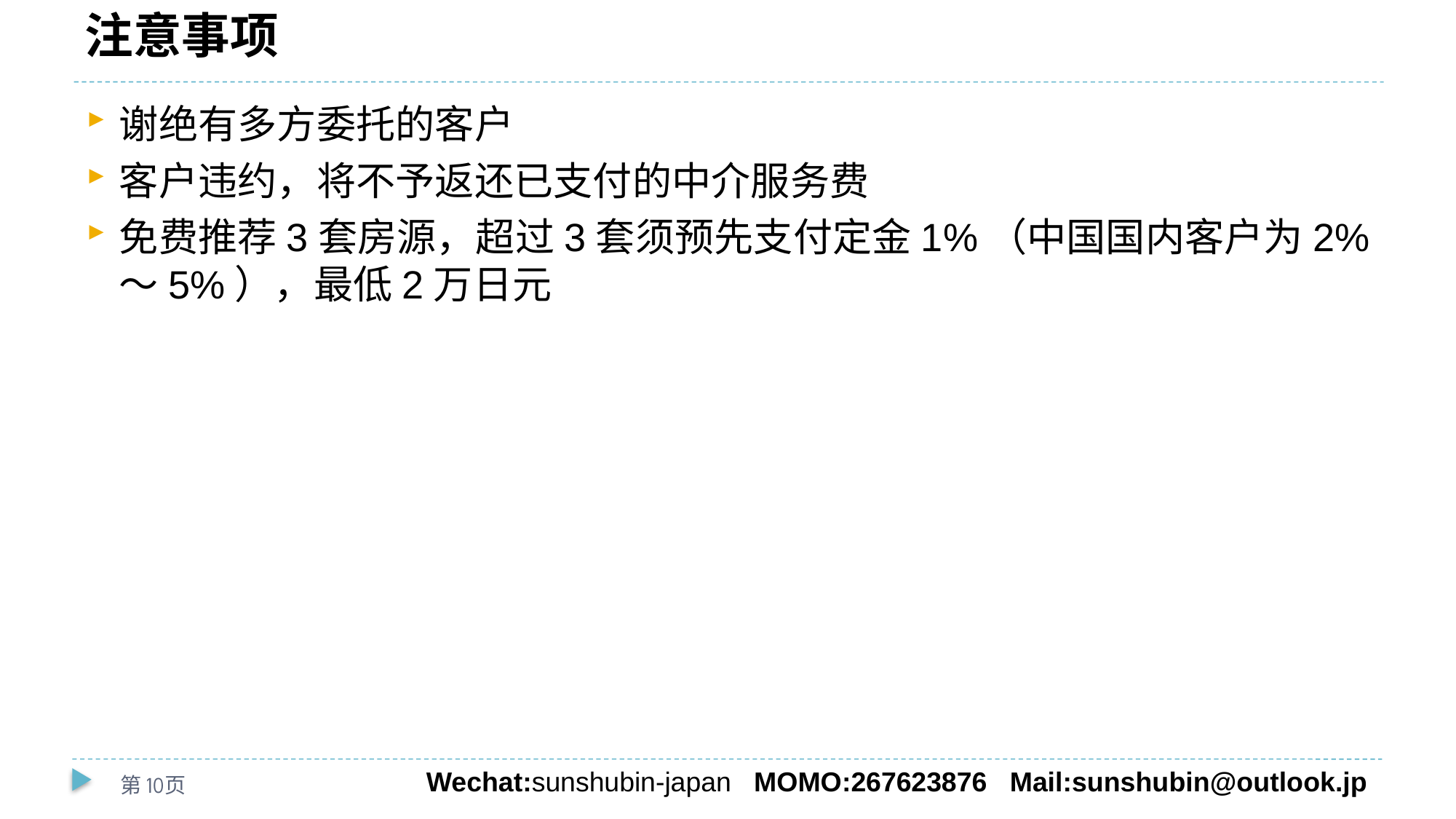

# 注意事项
谢绝有多方委托的客户
客户违约，将不予返还已支付的中介服务费
免费推荐3套房源，超过3套须预先支付定金1%（中国国内客户为2%～5%），最低2万日元
第10页